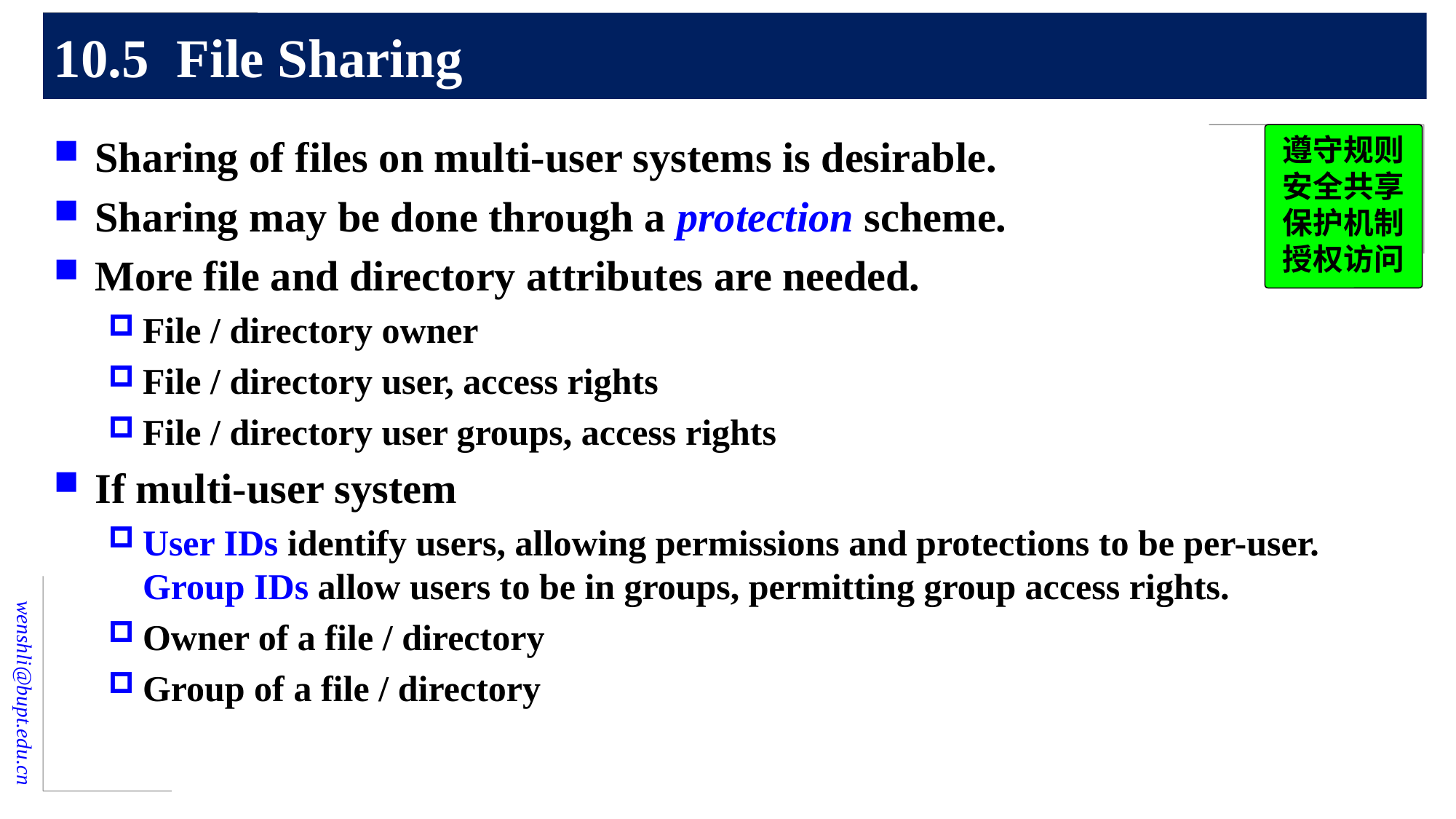

# 10.5  File Sharing
Sharing of files on multi-user systems is desirable.
Sharing may be done through a protection scheme.
More file and directory attributes are needed.
File / directory owner
File / directory user, access rights
File / directory user groups, access rights
If multi-user system
User IDs identify users, allowing permissions and protections to be per-user.
Group IDs allow users to be in groups, permitting group access rights.
Owner of a file / directory
Group of a file / directory

遵守规则
安全共享
保护机制
授权访问
42